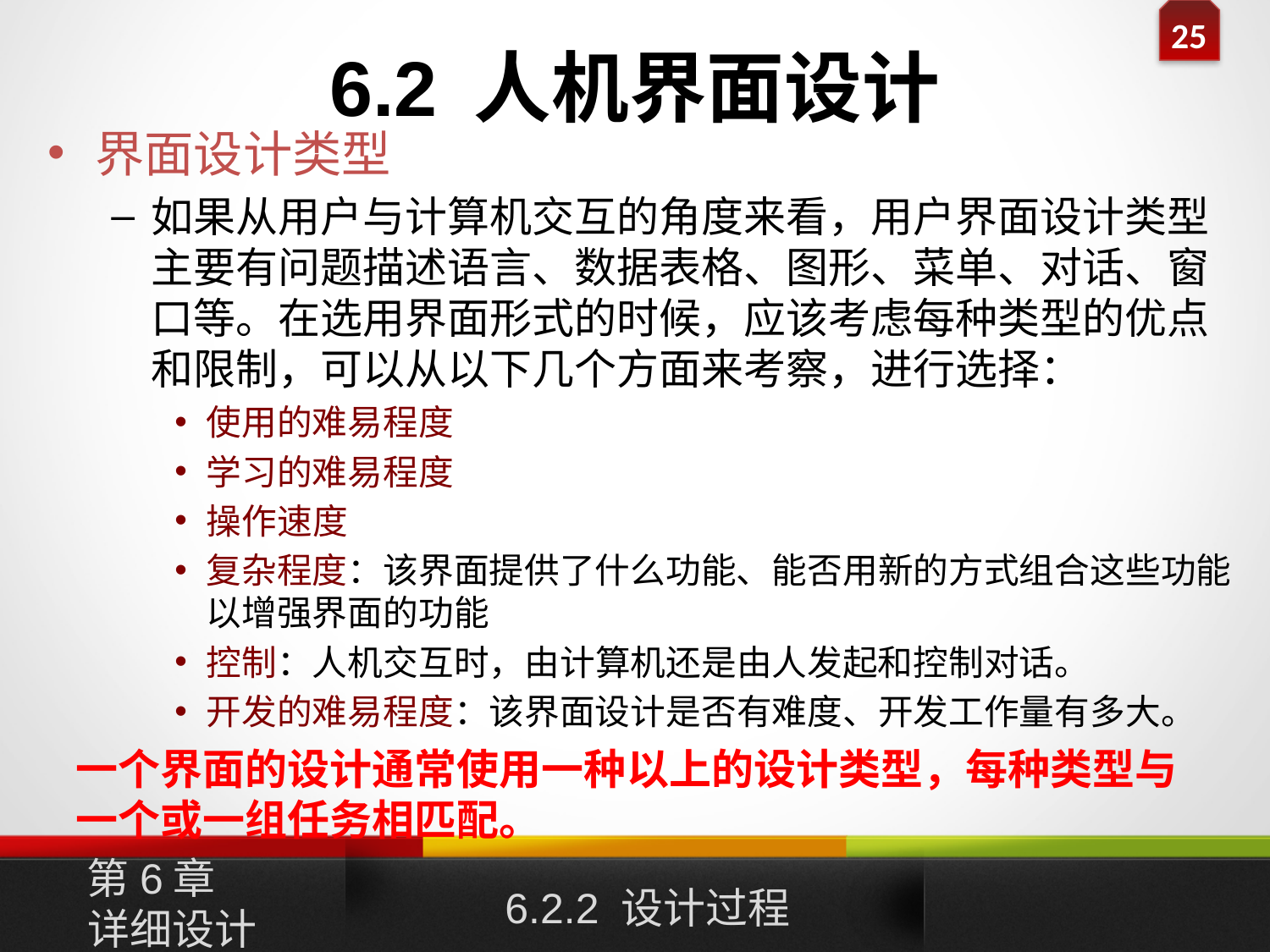

6.2 人机界面设计
界面设计类型
如果从用户与计算机交互的角度来看，用户界面设计类型主要有问题描述语言、数据表格、图形、菜单、对话、窗口等。在选用界面形式的时候，应该考虑每种类型的优点和限制，可以从以下几个方面来考察，进行选择：
使用的难易程度
学习的难易程度
操作速度
复杂程度：该界面提供了什么功能、能否用新的方式组合这些功能以增强界面的功能
控制：人机交互时，由计算机还是由人发起和控制对话。
开发的难易程度：该界面设计是否有难度、开发工作量有多大。
一个界面的设计通常使用一种以上的设计类型，每种类型与一个或一组任务相匹配。
第6章
详细设计
6.2.2 设计过程